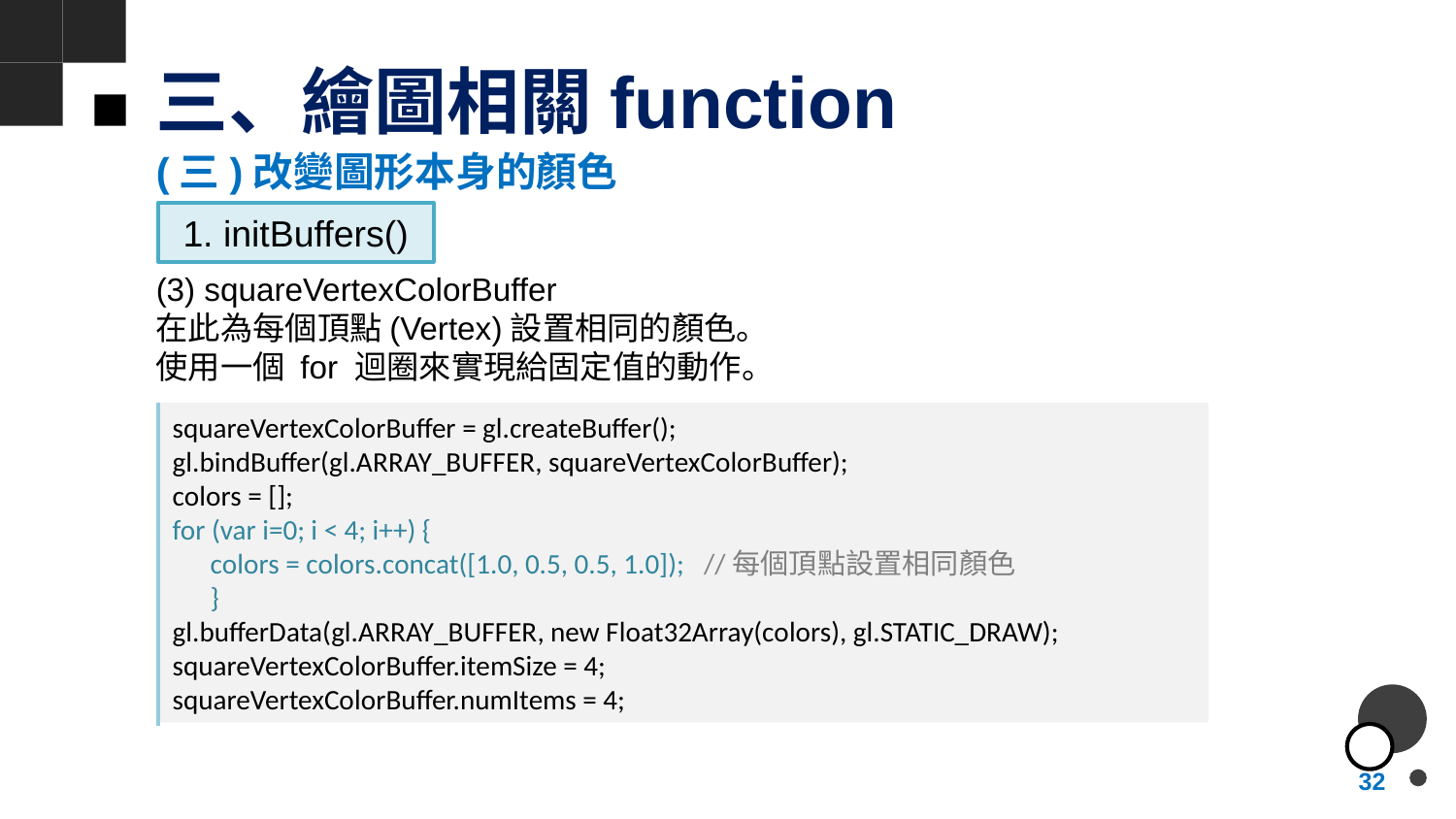

# 三、繪圖相關function
(三)改變圖形本身的顏色
1. initBuffers()
(3) squareVertexColorBuffer
在此為每個頂點(Vertex)設置相同的顏色。
使用一個 for 迴圈來實現給固定值的動作。
squareVertexColorBuffer = gl.createBuffer();
gl.bindBuffer(gl.ARRAY_BUFFER, squareVertexColorBuffer);
colors = [];
for (var i=0; i < 4; i++) {
      colors = colors.concat([1.0, 0.5, 0.5, 1.0]);   //每個頂點設置相同顏色
      }
gl.bufferData(gl.ARRAY_BUFFER, new Float32Array(colors), gl.STATIC_DRAW);
squareVertexColorBuffer.itemSize = 4;
squareVertexColorBuffer.numItems = 4;

32